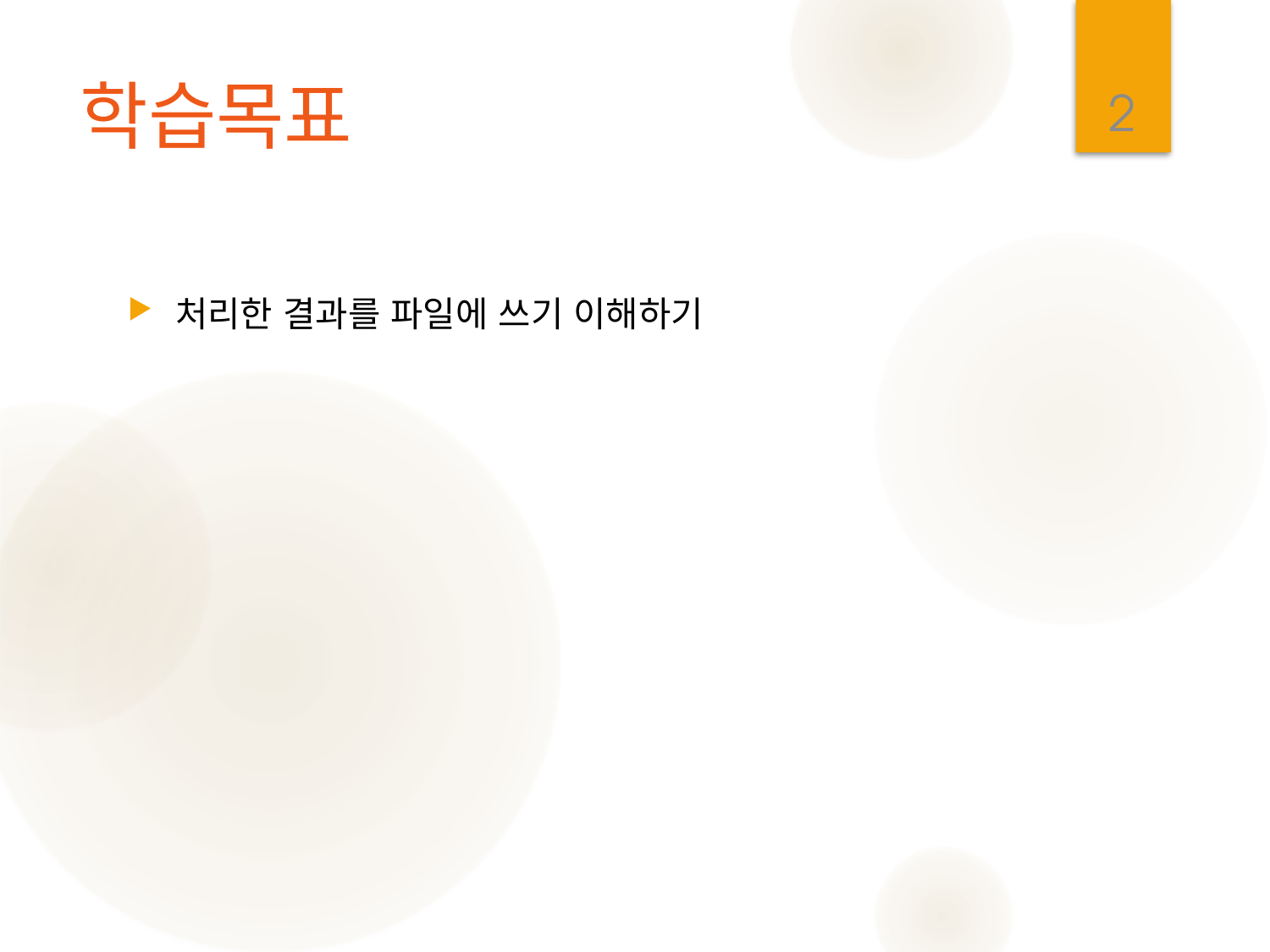

2
# 학습목표
처리한 결과를 파일에 쓰기 이해하기